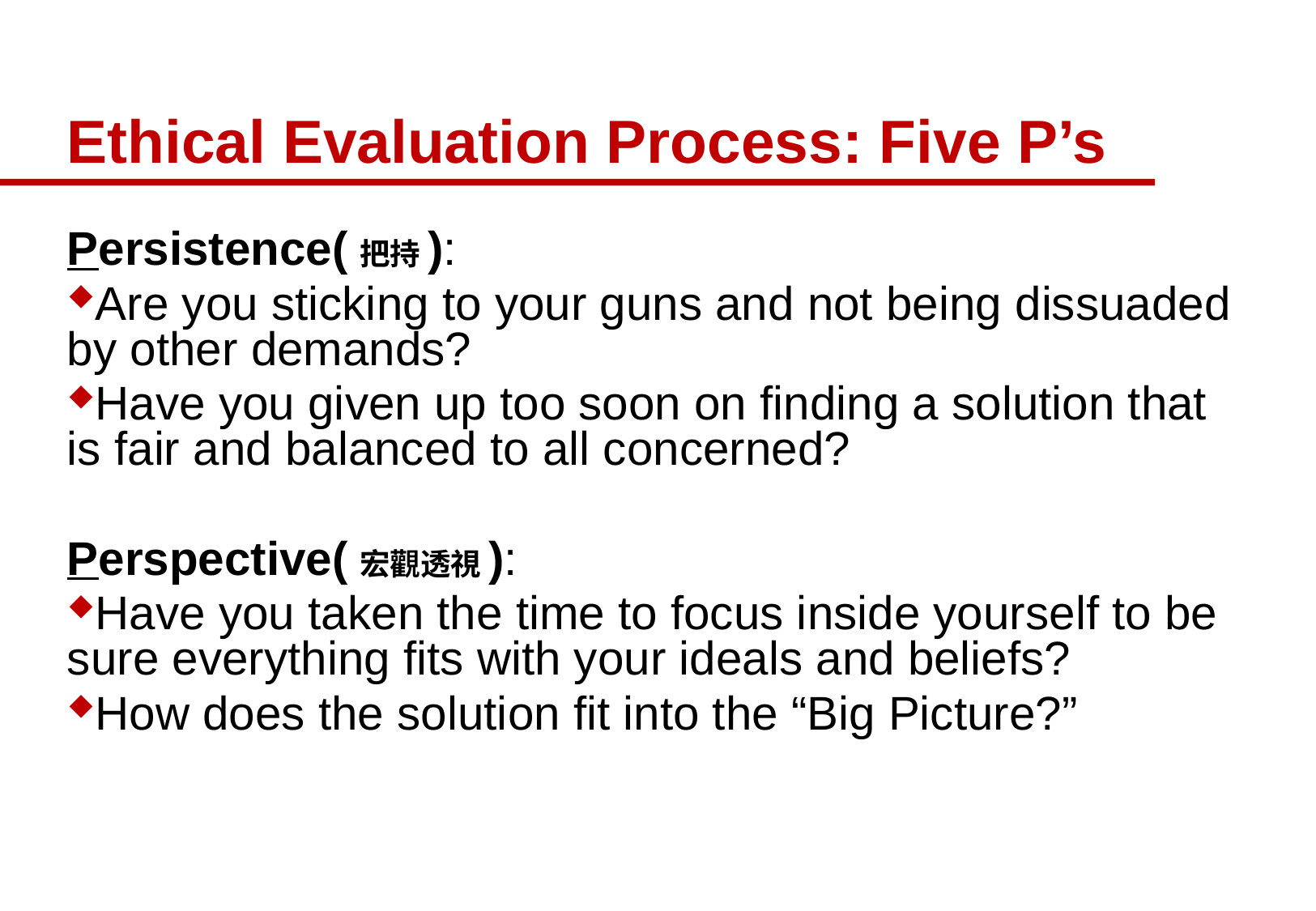

# Ethical Evaluation Process: Five P’s
Persistence(把持):
Are you sticking to your guns and not being dissuaded by other demands?
Have you given up too soon on finding a solution that is fair and balanced to all concerned?

Perspective(宏觀透視):
Have you taken the time to focus inside yourself to be sure everything fits with your ideals and beliefs?
How does the solution fit into the “Big Picture?”